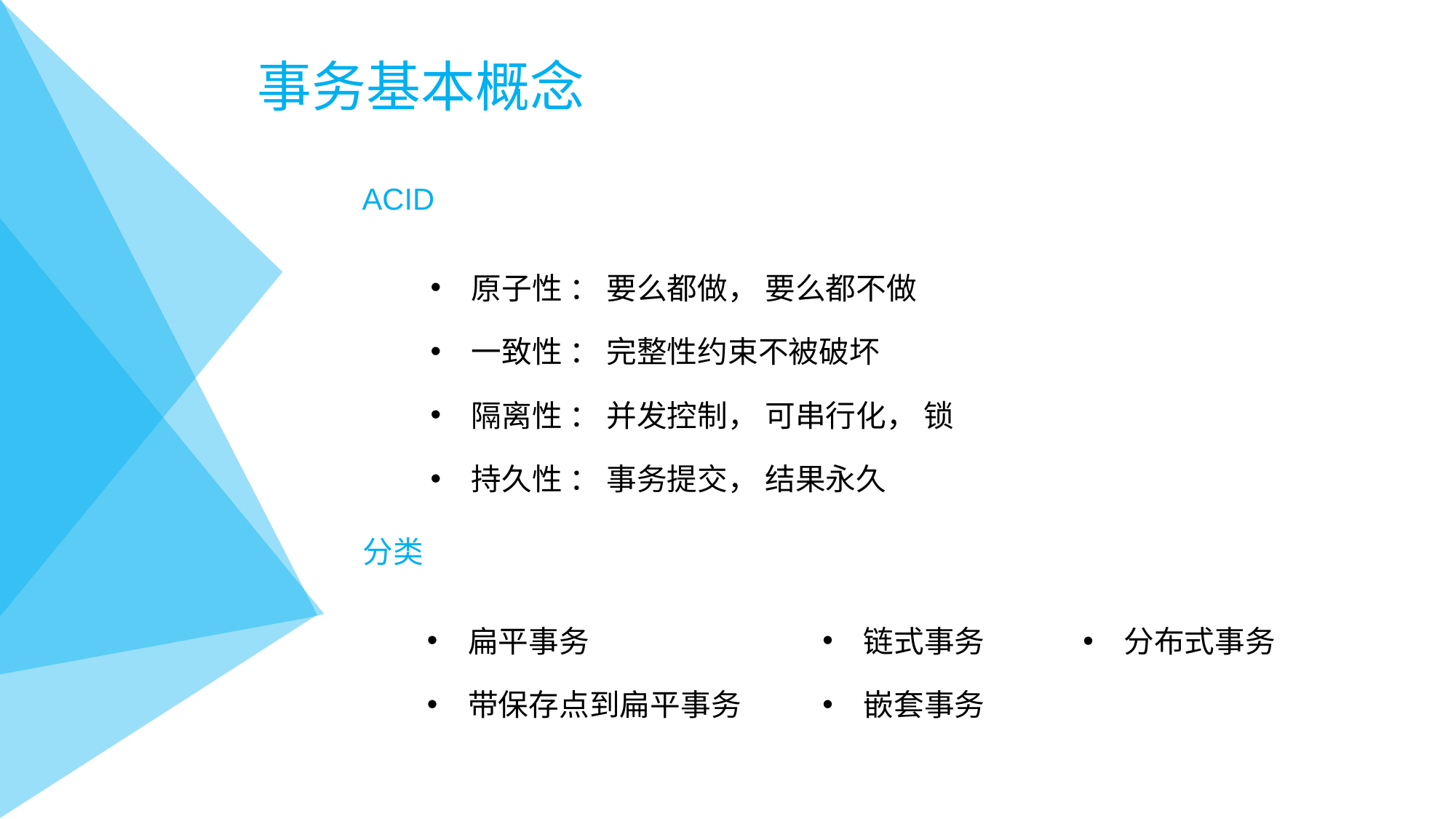

# 事务基本概念
ACID

原子性 ： 要么都做， 要么都不做
一致性 ： 完整性约束不被破坏
隔离性 ： 并发控制， 可串行化， 锁
持久性 ： 事务提交， 结果永久
分类
扁平事务
带保存点到扁平事务
链式事务
嵌套事务
分布式事务